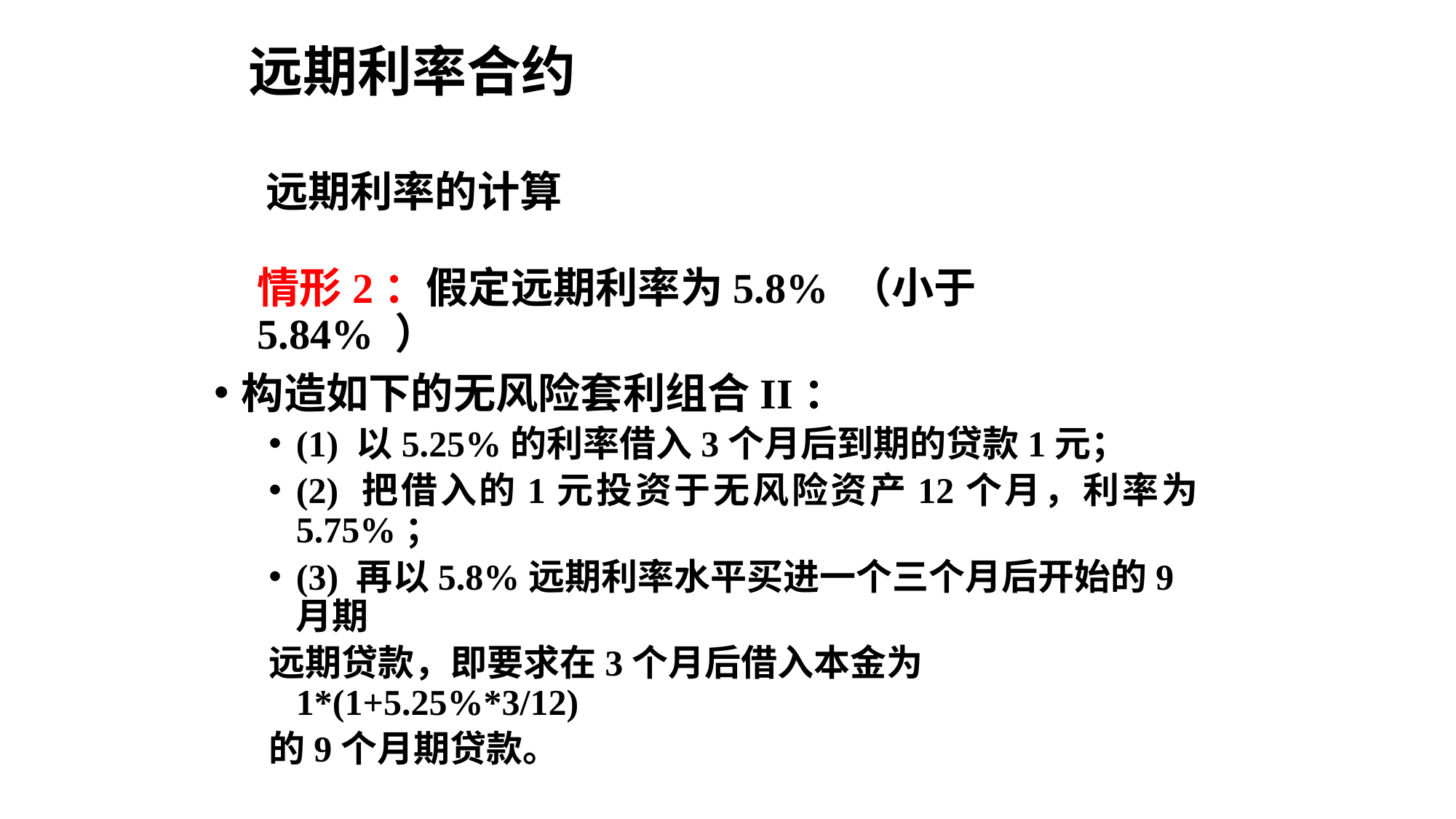

远期利率合约
远期利率的计算
# 情形2：假定远期利率为5.8% （小于5.84% ）
构造如下的无风险套利组合II：
(1) 以5.25%的利率借入3个月后到期的贷款1元；
(2) 把借入的1元投资于无风险资产12个月，利率为5.75%；
(3) 再以5.8%远期利率水平买进一个三个月后开始的9月期
远期贷款，即要求在3个月后借入本金为1*(1+5.25%*3/12)
的9个月期贷款。